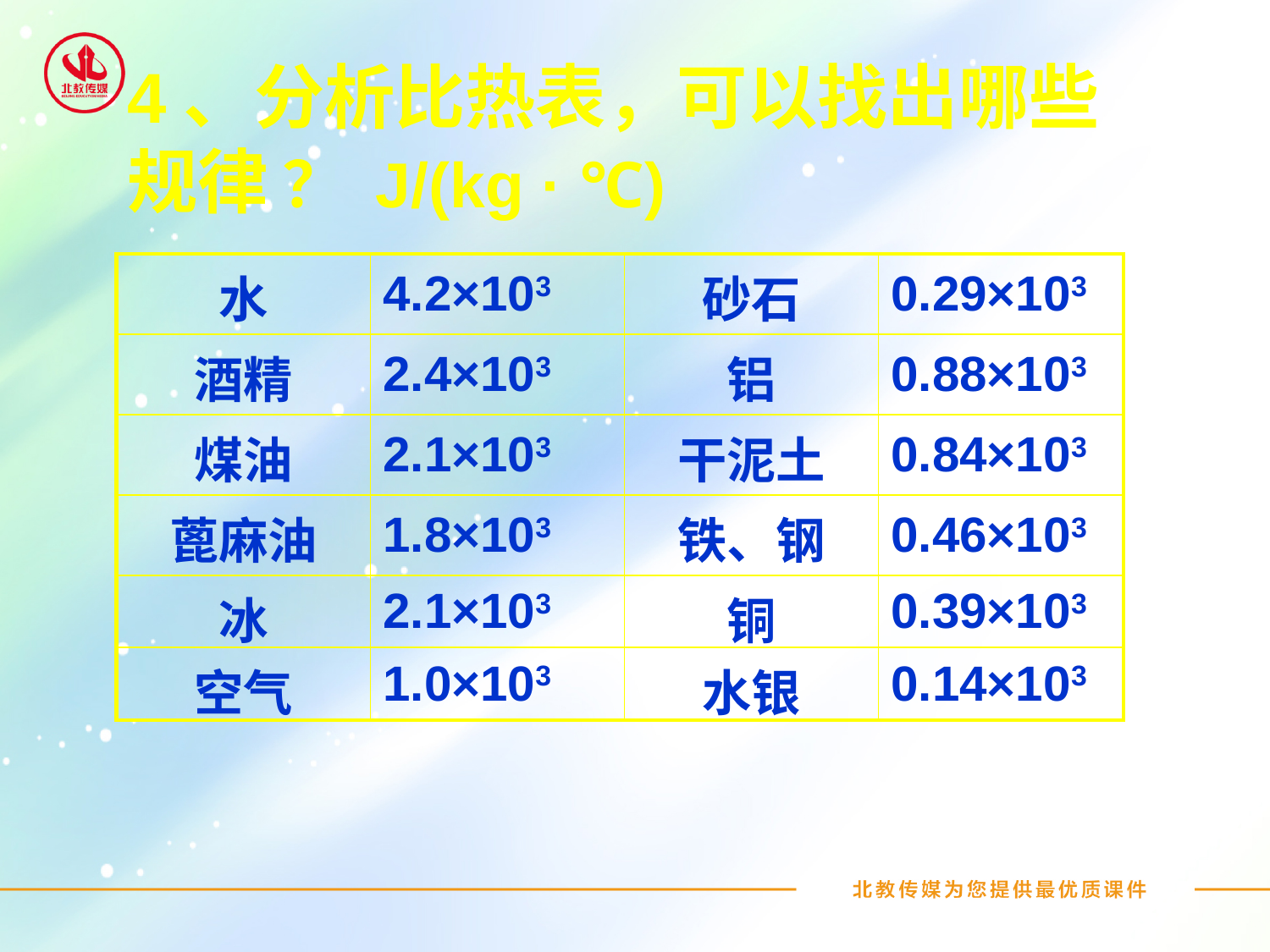

4、分析比热表，可以找出哪些规律 ？ J/(kg · ℃)
| 水 | 4.2×103 | 砂石 | 0.29×103 |
| --- | --- | --- | --- |
| 酒精 | 2.4×103 | 铝 | 0.88×103 |
| 煤油 | 2.1×103 | 干泥土 | 0.84×103 |
| 蓖麻油 | 1.8×103 | 铁、钢 | 0.46×103 |
| 冰 | 2.1×103 | 铜 | 0.39×103 |
| 空气 | 1.0×103 | 水银 | 0.14×103 |